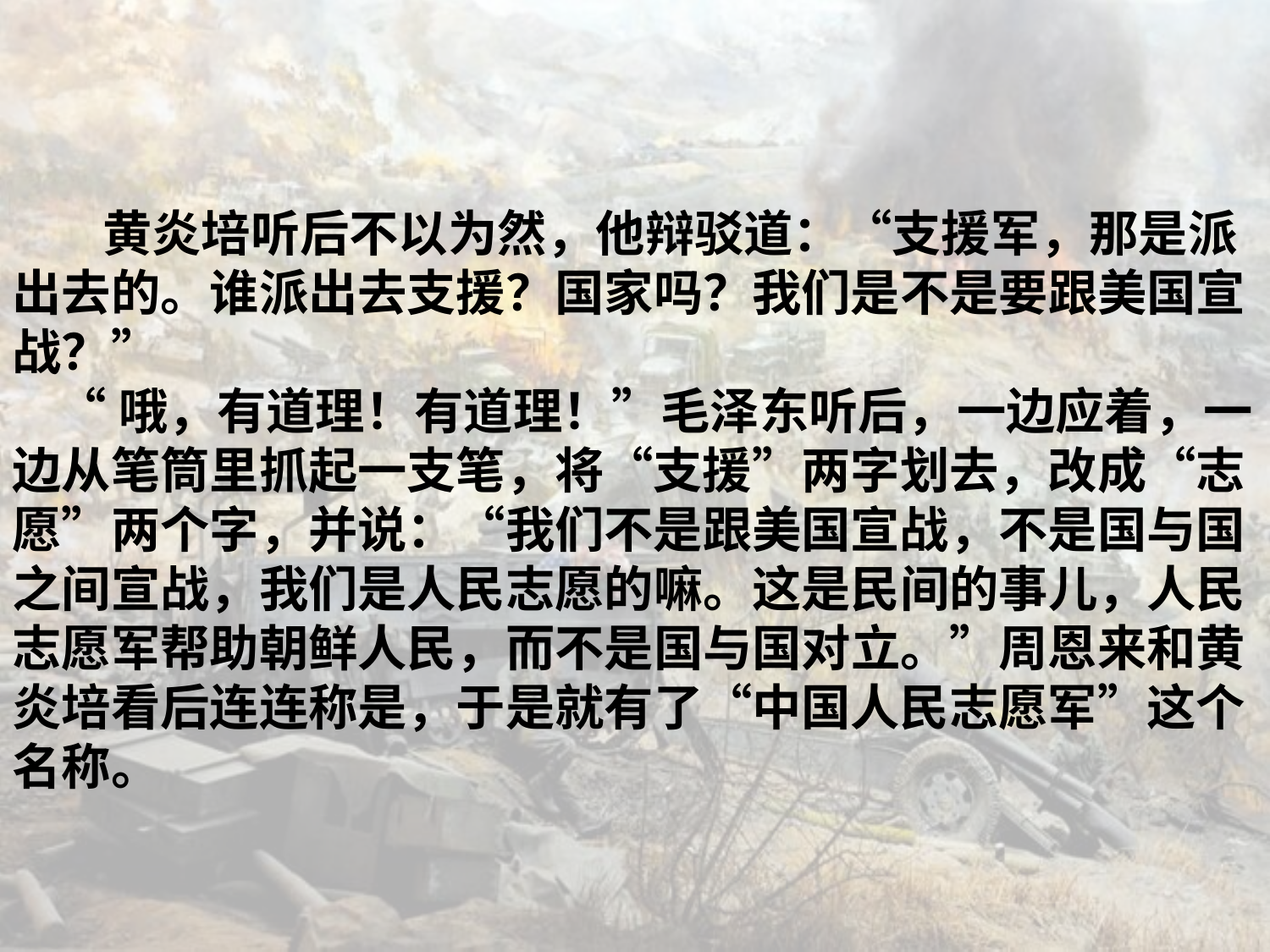

黄炎培听后不以为然，他辩驳道：“支援军，那是派出去的。谁派出去支援？国家吗？我们是不是要跟美国宣战？”
    “哦，有道理！有道理！”毛泽东听后，一边应着，一边从笔筒里抓起一支笔，将“支援”两字划去，改成“志愿”两个字，并说：“我们不是跟美国宣战，不是国与国之间宣战，我们是人民志愿的嘛。这是民间的事儿，人民志愿军帮助朝鲜人民，而不是国与国对立。”周恩来和黄炎培看后连连称是，于是就有了“中国人民志愿军”这个名称。